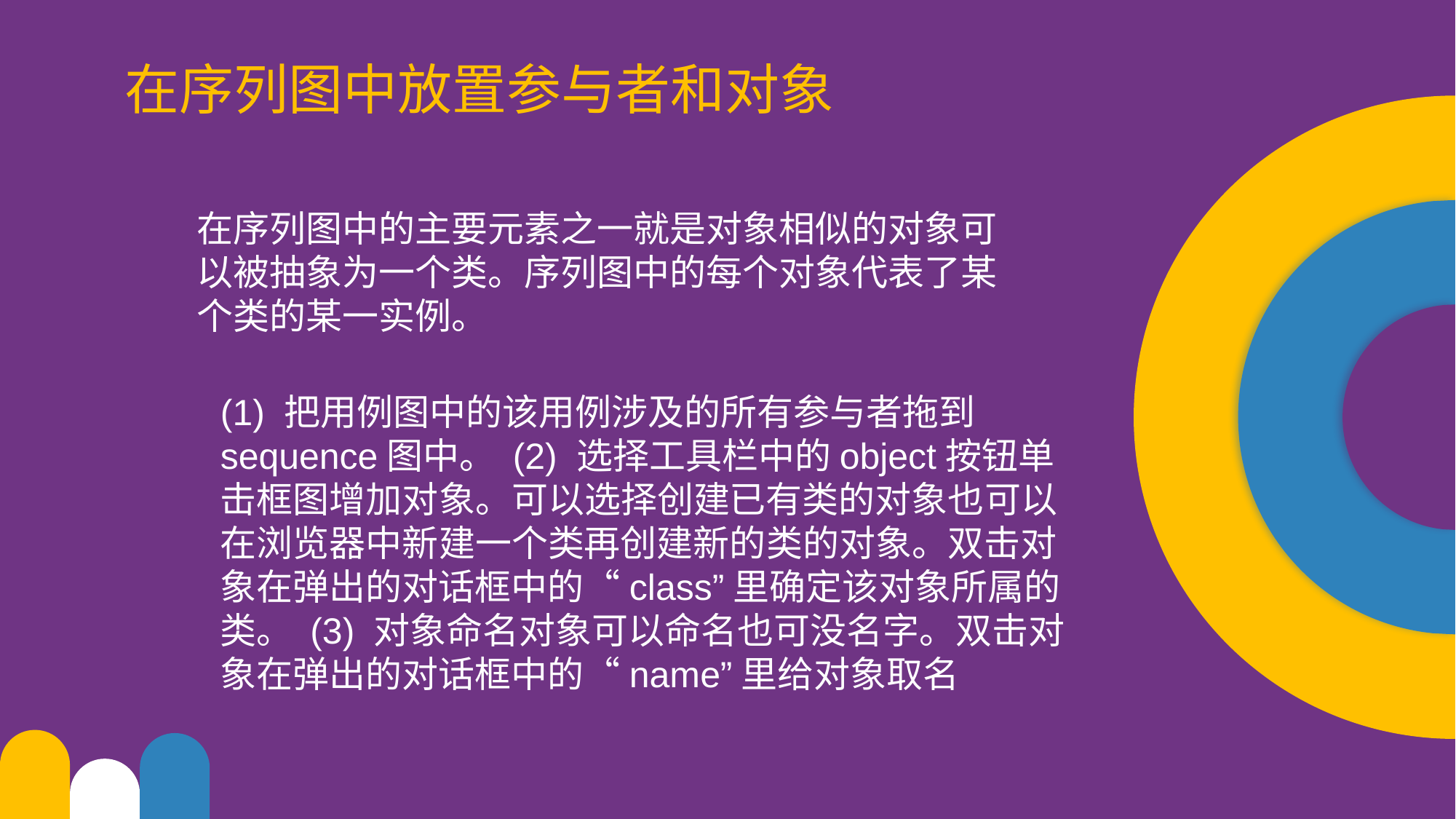

在序列图中放置参与者和对象

在序列图中的主要元素之一就是对象相似的对象可以被抽象为一个类。序列图中的每个对象代表了某个类的某一实例。

(1) 把用例图中的该用例涉及的所有参与者拖到sequence图中。 (2) 选择工具栏中的object按钮单击框图增加对象。可以选择创建已有类的对象也可以在浏览器中新建一个类再创建新的类的对象。双击对象在弹出的对话框中的“class”里确定该对象所属的类。 (3) 对象命名对象可以命名也可没名字。双击对象在弹出的对话框中的“name”里给对象取名